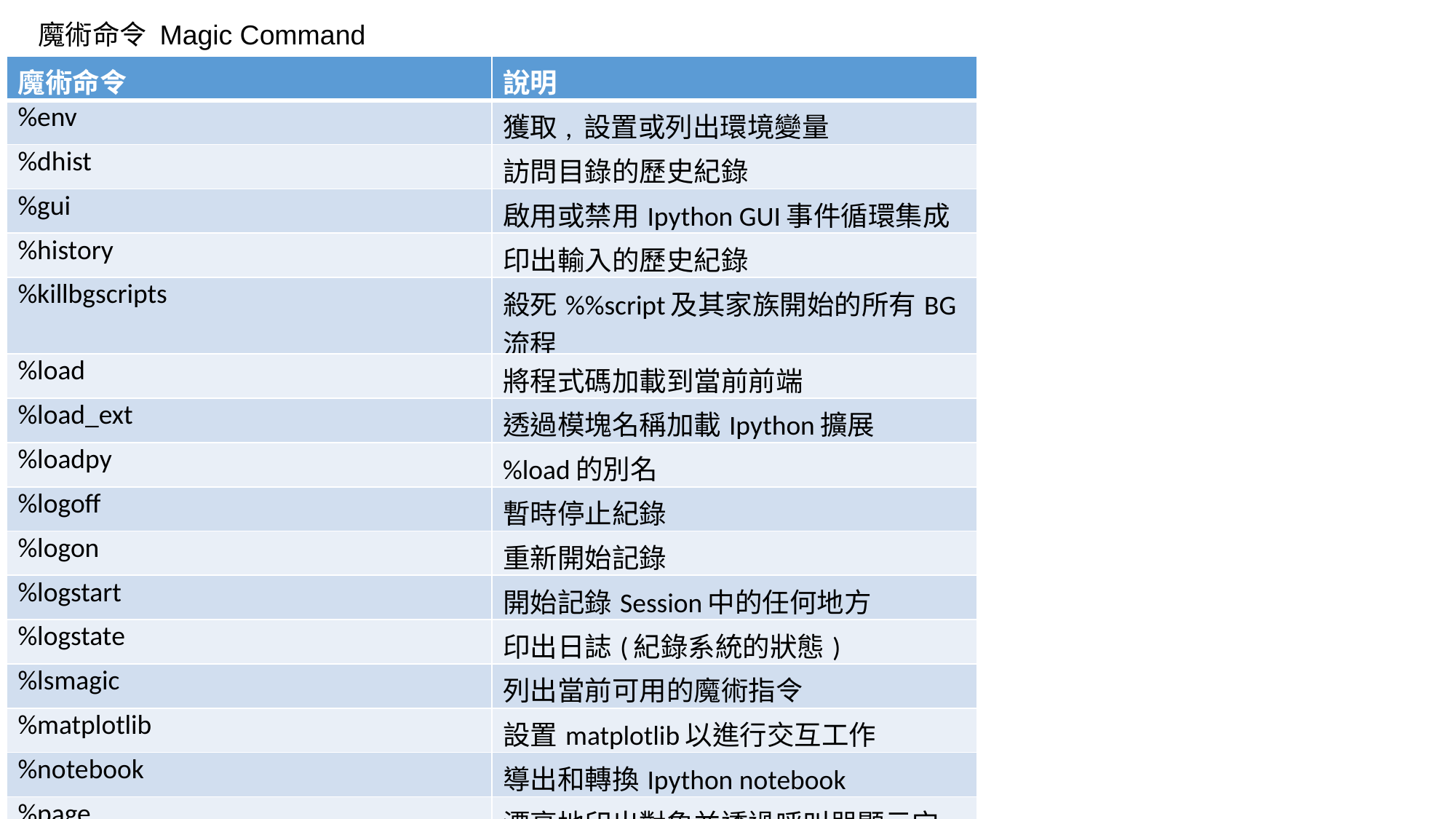

魔術命令 Magic Command
| 魔術命令 | 說明 |
| --- | --- |
| %env | 獲取, 設置或列出環境變量 |
| %dhist | 訪問目錄的歷史紀錄 |
| %gui | 啟用或禁用Ipython GUI事件循環集成 |
| %history | 印出輸入的歷史紀錄 |
| %killbgscripts | 殺死%%script及其家族開始的所有BG流程 |
| %load | 將程式碼加載到當前前端 |
| %load\_ext | 透過模塊名稱加載Ipython擴展 |
| %loadpy | %load的別名 |
| %logoff | 暫時停止紀錄 |
| %logon | 重新開始記錄 |
| %logstart | 開始記錄Session中的任何地方 |
| %logstate | 印出日誌(紀錄系統的狀態) |
| %lsmagic | 列出當前可用的魔術指令 |
| %matplotlib | 設置matplotlib以進行交互工作 |
| %notebook | 導出和轉換Ipython notebook |
| %page | 漂亮地印出對象並透過呼叫器顯示它 |